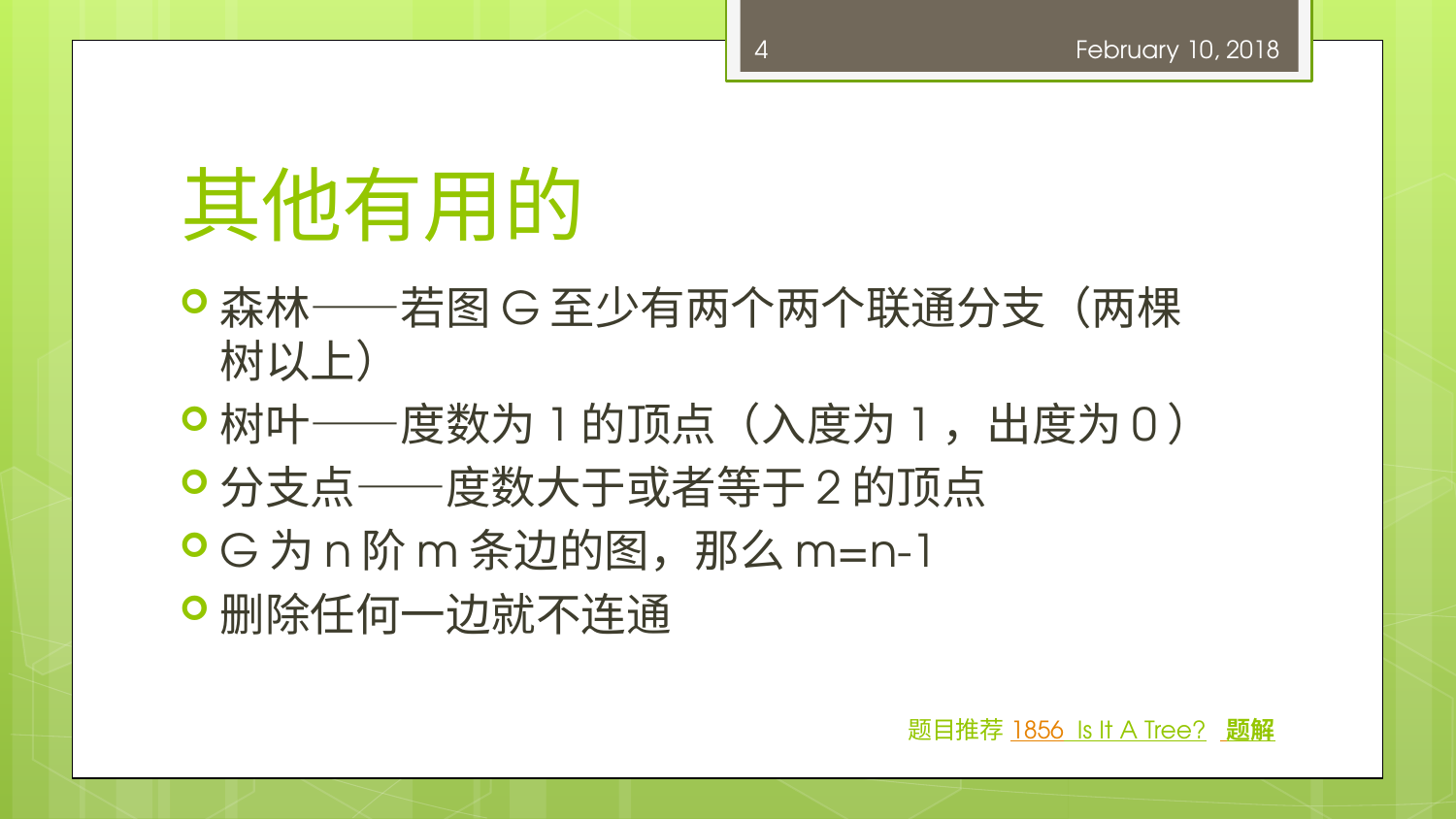

4
February 10, 2018
# 其他有用的
森林——若图G至少有两个两个联通分支（两棵树以上）
树叶——度数为1的顶点（入度为1，出度为0）
分支点——度数大于或者等于2的顶点
G为n阶m条边的图，那么m=n-1
删除任何一边就不连通
题目推荐1856  Is It A Tree?   题解